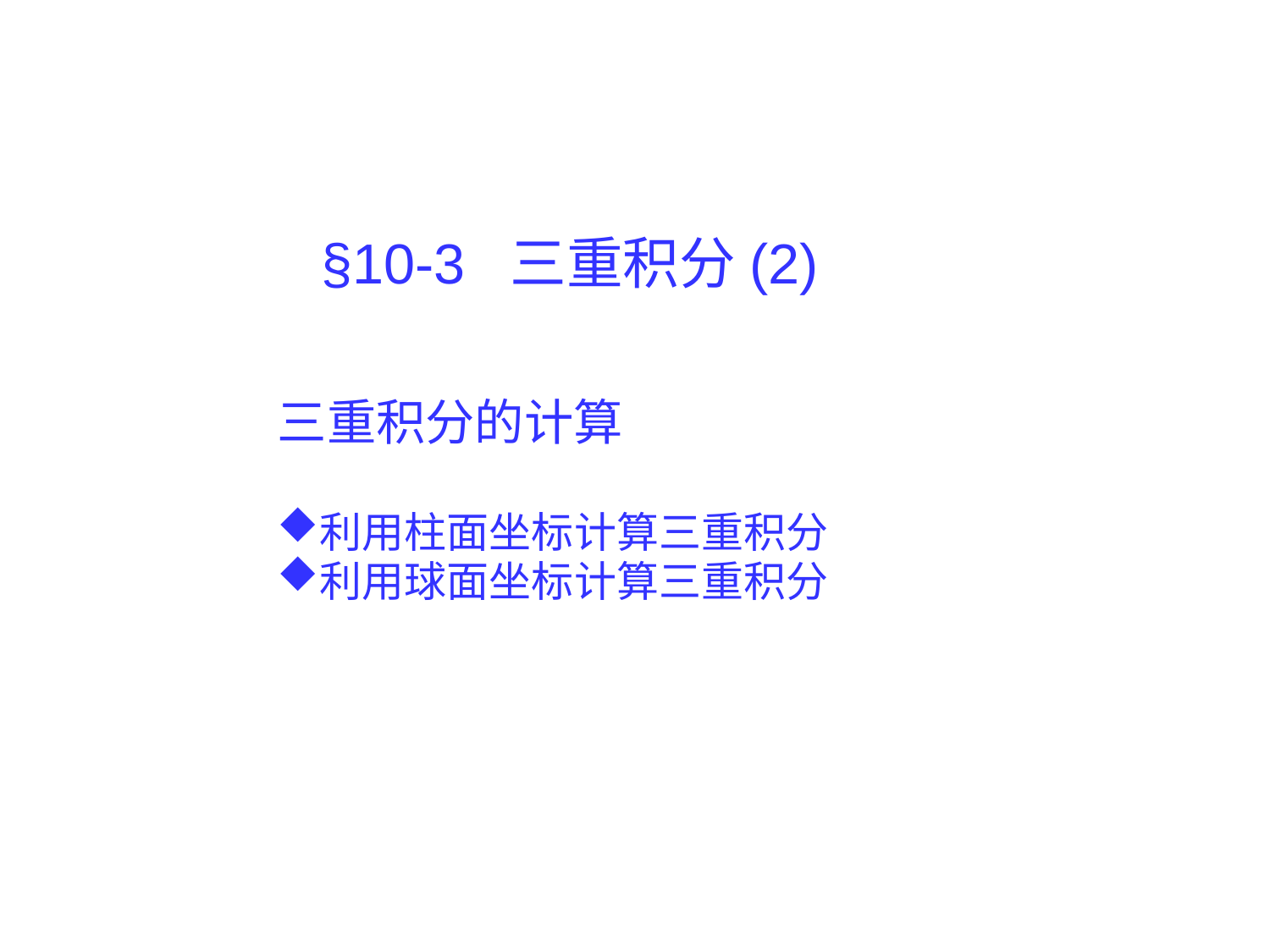

# §10-3  三重积分(2)
三重积分的计算

利用柱面坐标计算三重积分
利用球面坐标计算三重积分